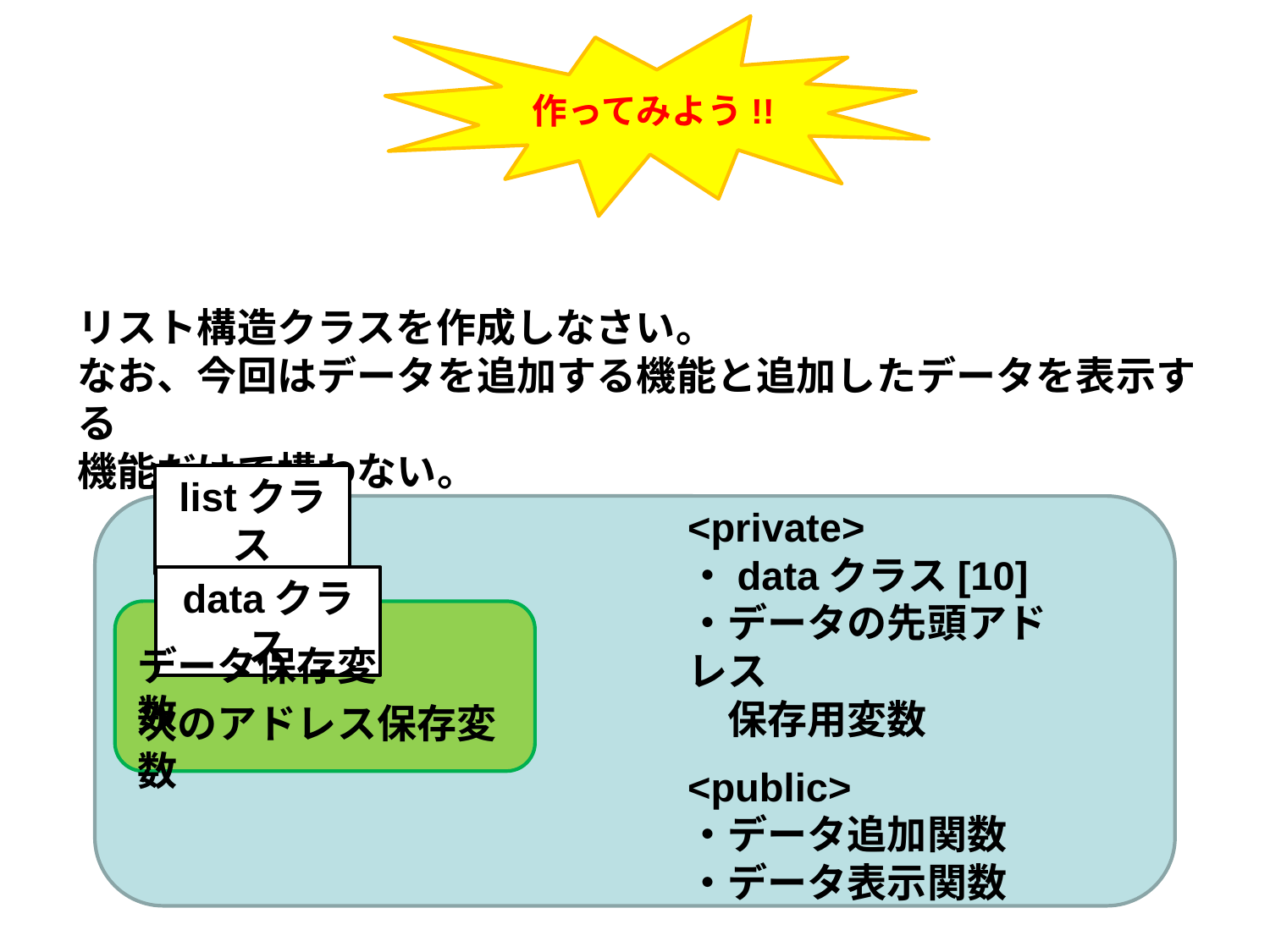

作ってみよう!!
リスト構造クラスを作成しなさい。
なお、今回はデータを追加する機能と追加したデータを表示する
機能だけで構わない。
listクラス

<private>
・dataクラス[10]
・データの先頭アドレス
　保存用変数
<public>
・データ追加関数
・データ表示関数
dataクラス

データ保存変数
次のアドレス保存変数